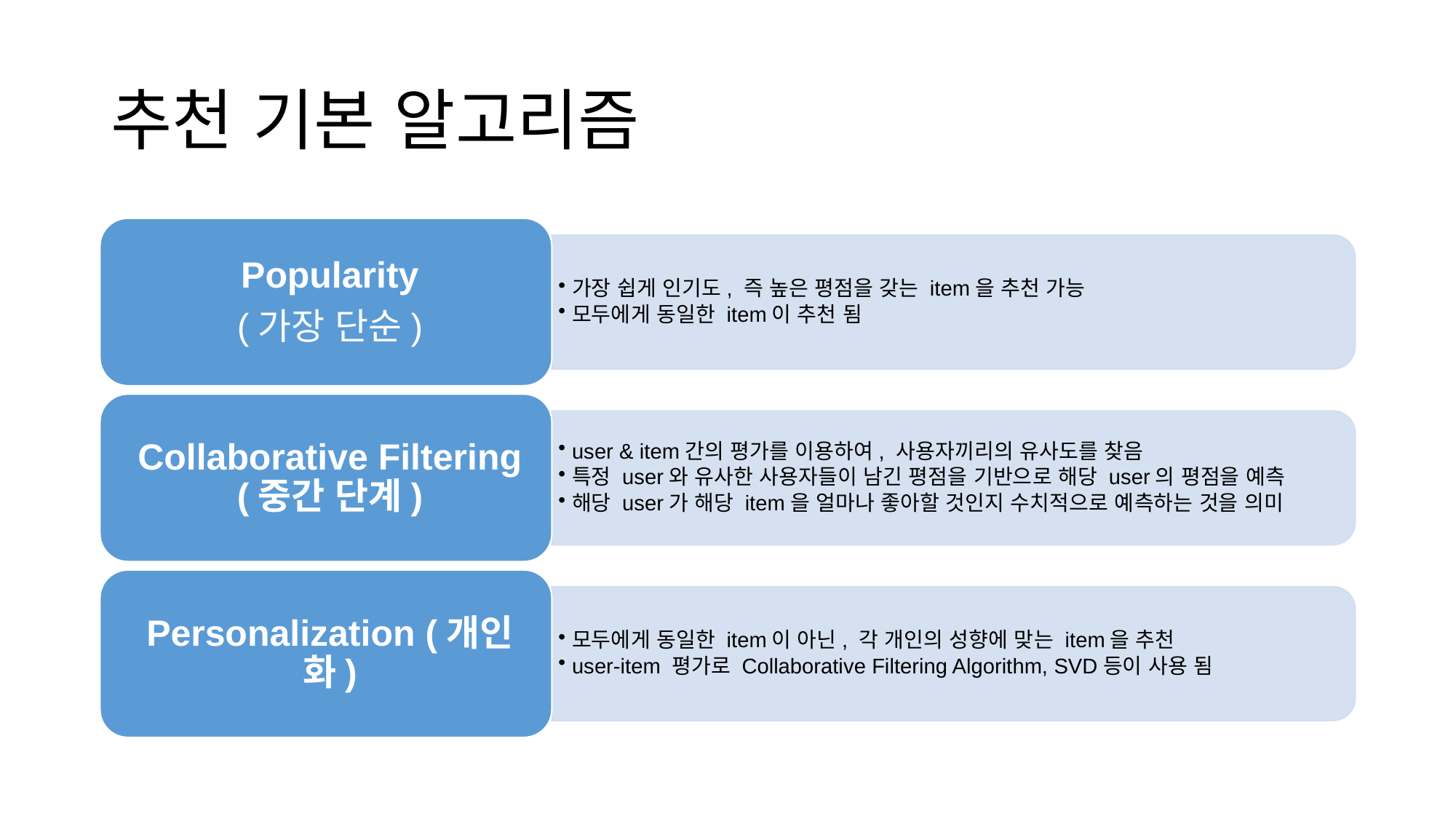

# 추천 기본 알고리즘
가장 쉽게 인기도, 즉 높은 평점을 갖는 item을 추천 가능
모두에게 동일한 item이 추천 됨
Popularity
(가장 단순)
user & item간의 평가를 이용하여, 사용자끼리의 유사도를 찾음
특정 user와 유사한 사용자들이 남긴 평점을 기반으로 해당 user의 평점을 예측
해당 user가 해당 item을 얼마나 좋아할 것인지 수치적으로 예측하는 것을 의미
Collaborative Filtering (중간 단계)
모두에게 동일한 item이 아닌, 각 개인의 성향에 맞는 item을 추천
user-item 평가로 Collaborative Filtering Algorithm, SVD등이 사용 됨
Personalization (개인화)